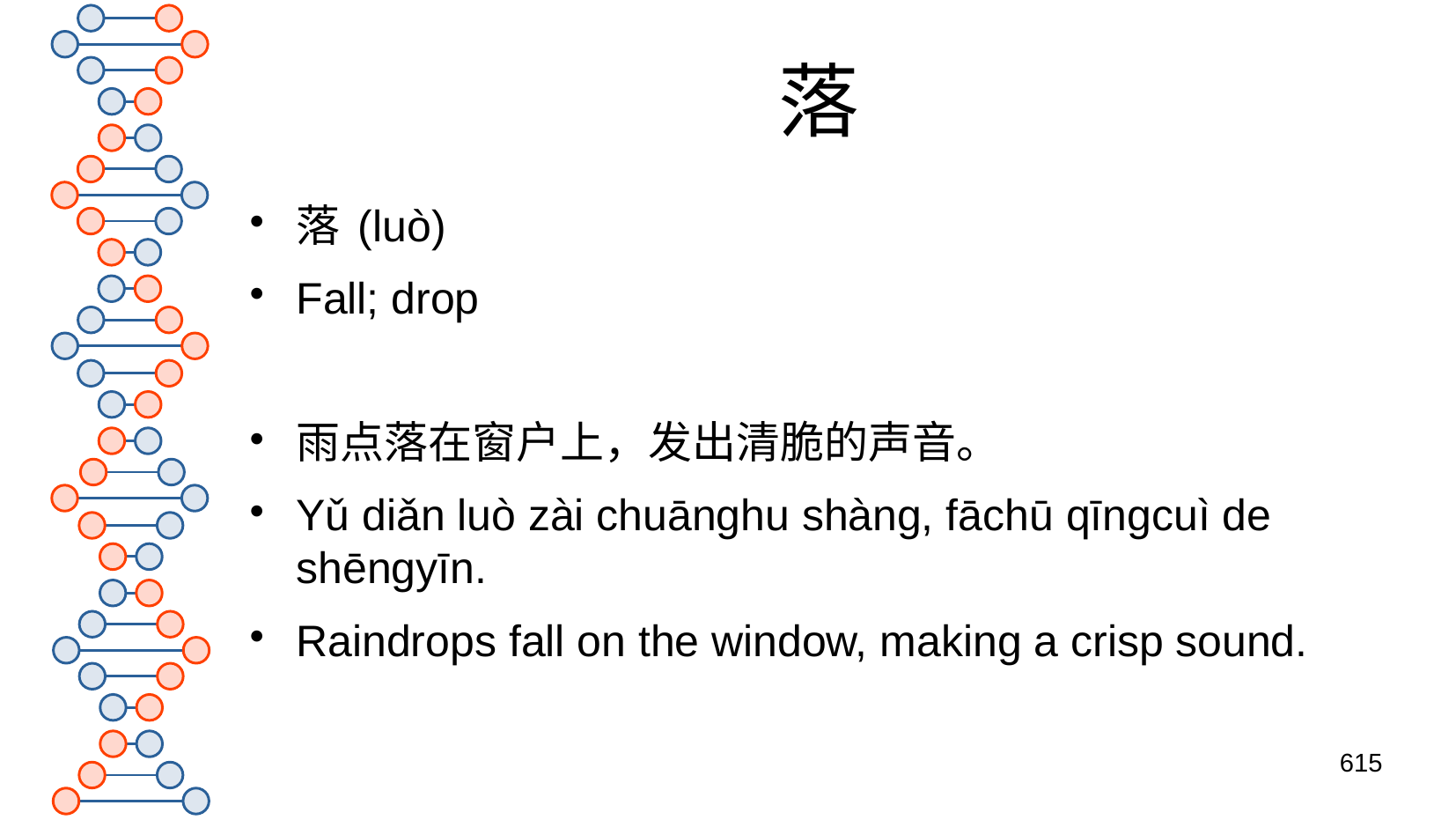

# 落
落 (luò)
Fall; drop

雨点落在窗户上，发出清脆的声音。
Yǔ diǎn luò zài chuānghu shàng, fāchū qīngcuì de shēngyīn.
Raindrops fall on the window, making a crisp sound.
615